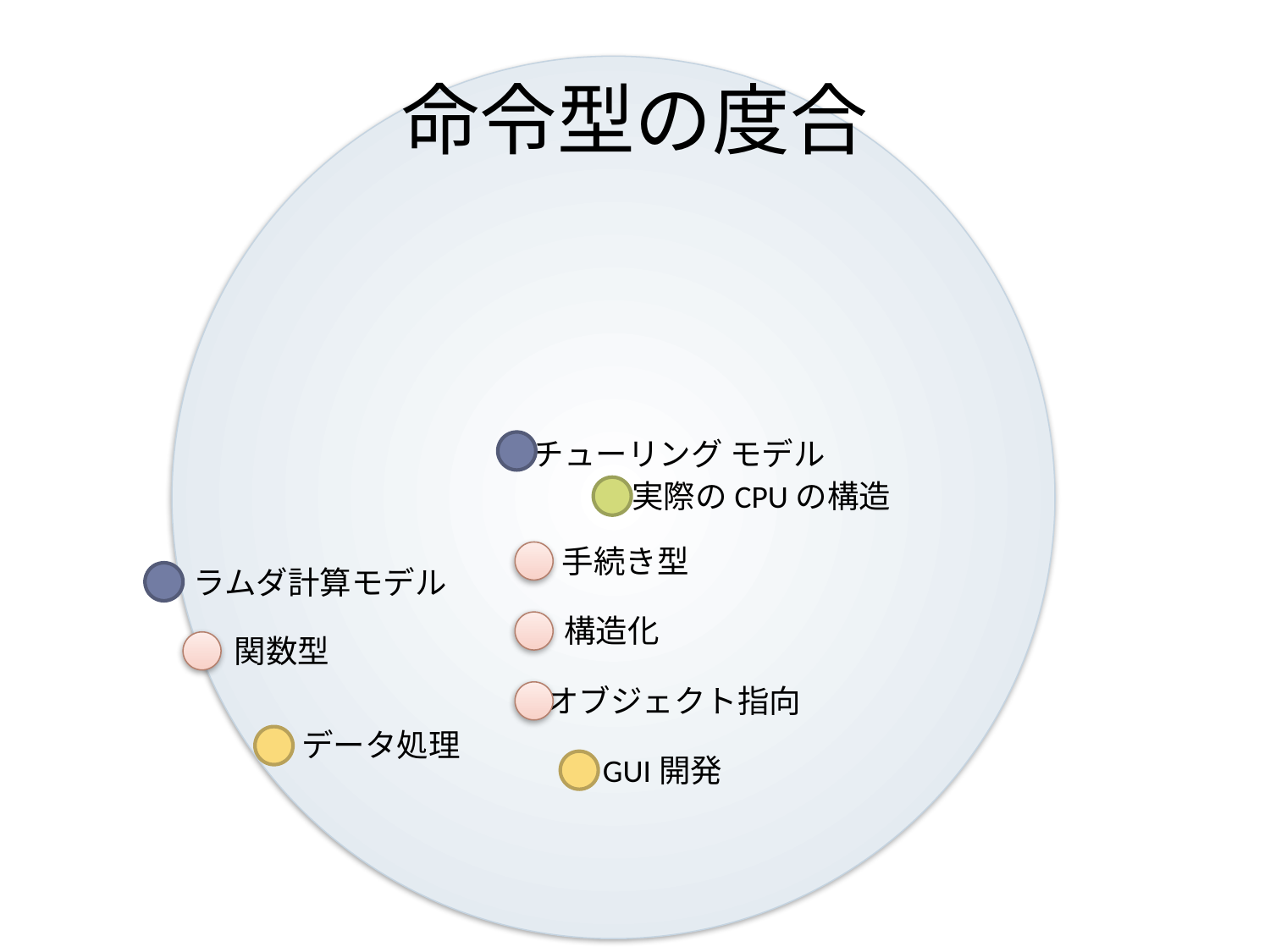

# 命令型の度合

チューリング モデル

実際のCPUの構造

手続き型

ラムダ計算モデル

構造化

関数型

オブジェクト指向

データ処理

GUI開発